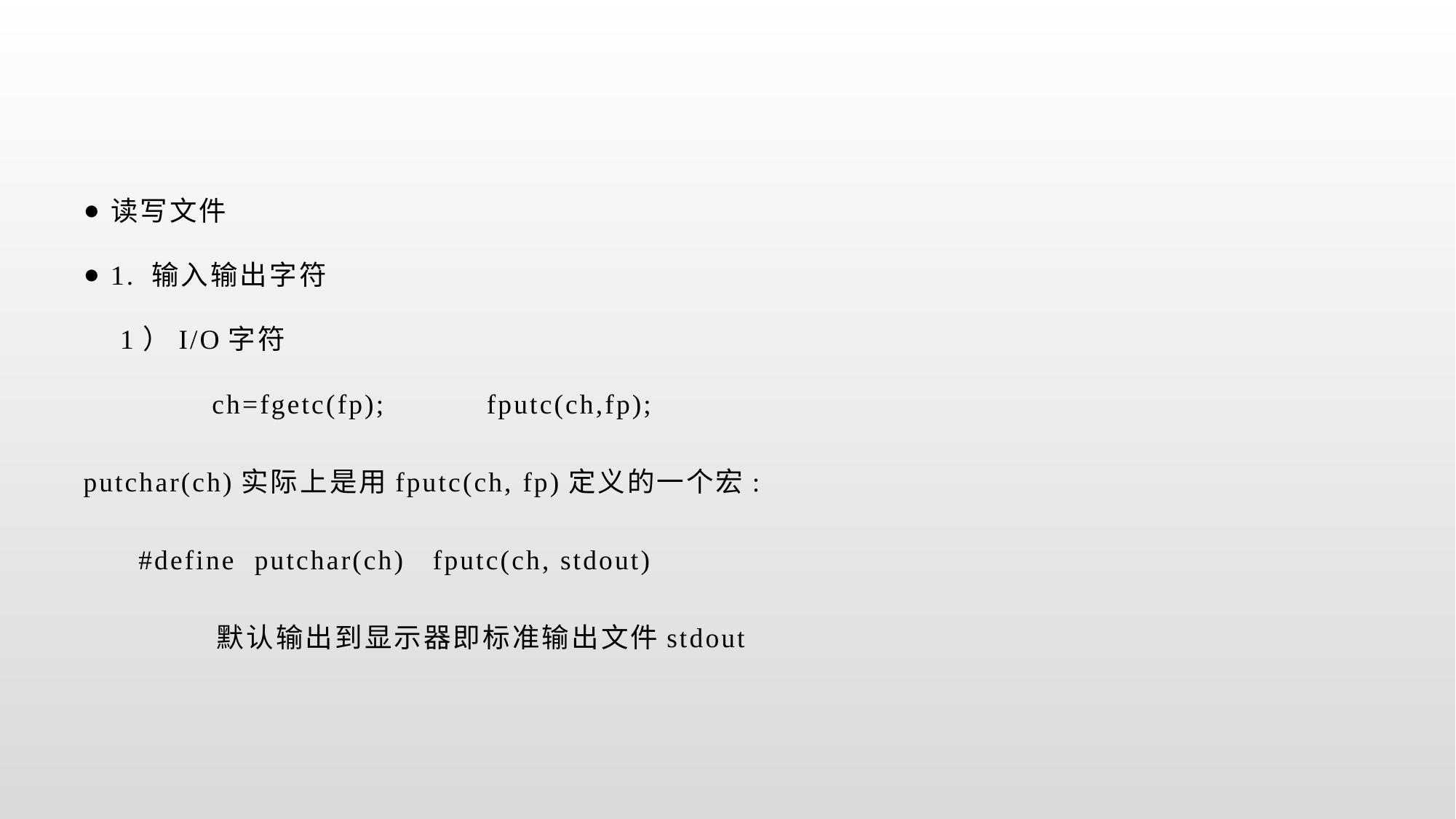

#
读写文件
1. 输入输出字符
    1）I/O字符
              ch=fgetc(fp);           fputc(ch,fp);
putchar(ch)实际上是用fputc(ch, fp)定义的一个宏:
      #define  putchar(ch)   fputc(ch, stdout)
               默认输出到显示器即标准输出文件stdout